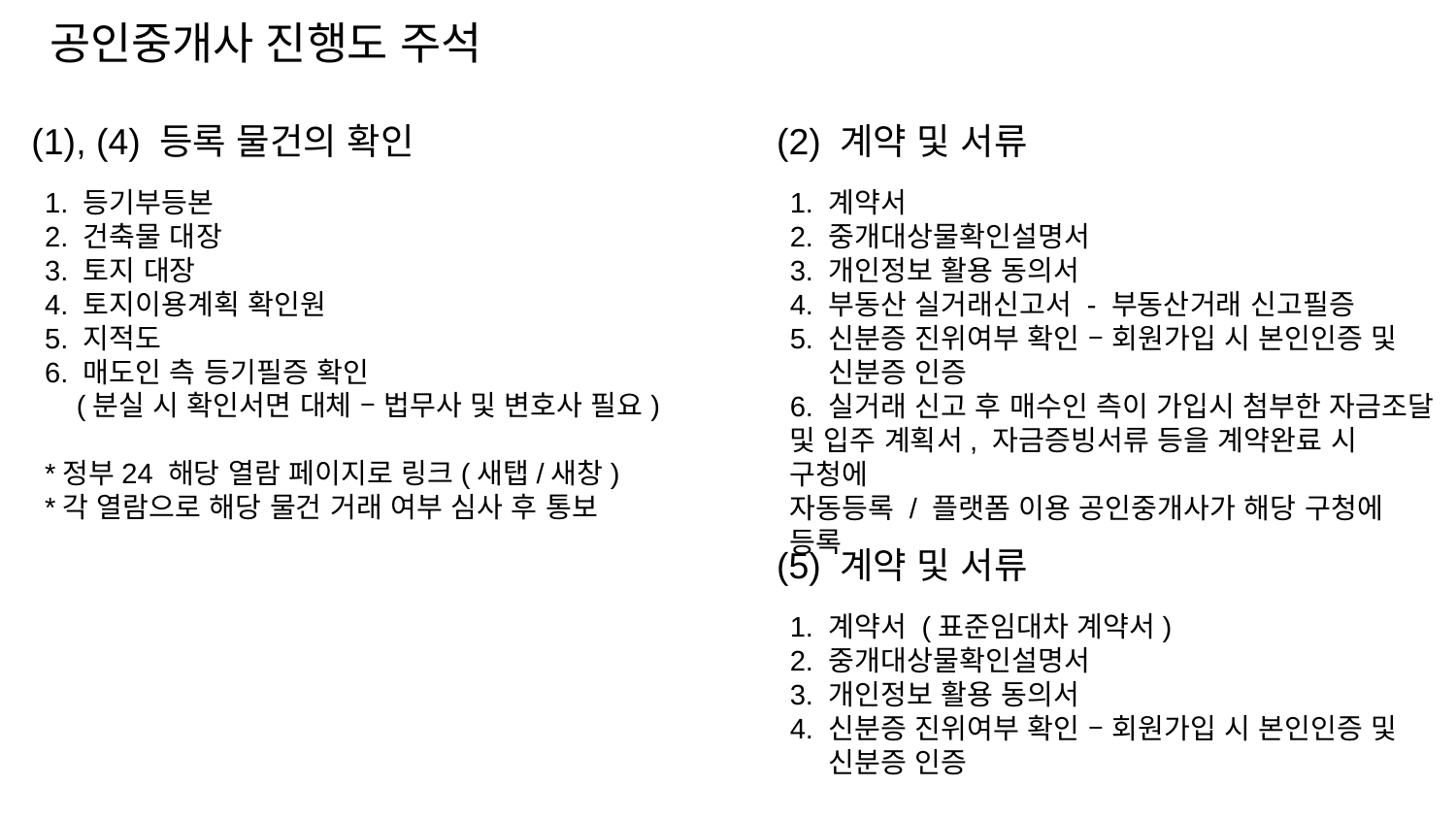

공인중개사 진행도 주석
(1), (4) 등록 물건의 확인
(2) 계약 및 서류
1. 등기부등본
2. 건축물 대장
3. 토지 대장
4. 토지이용계획 확인원
5. 지적도
6. 매도인 측 등기필증 확인
    (분실 시 확인서면 대체 – 법무사 및 변호사 필요)

*정부24 해당 열람 페이지로 링크(새탭/새창)
*각 열람으로 해당 물건 거래 여부 심사 후 통보
1. 계약서
2. 중개대상물확인설명서
3. 개인정보 활용 동의서
4. 부동산 실거래신고서 - 부동산거래 신고필증
5. 신분증 진위여부 확인 – 회원가입 시 본인인증 및
    신분증 인증
6. 실거래 신고 후 매수인 측이 가입시 첨부한 자금조달 및 입주 계획서, 자금증빙서류 등을 계약완료 시 구청에
자동등록 / 플랫폼 이용 공인중개사가 해당 구청에 등록
(5) 계약 및 서류
1. 계약서 (표준임대차 계약서)
2. 중개대상물확인설명서
3. 개인정보 활용 동의서
4. 신분증 진위여부 확인 – 회원가입 시 본인인증 및
    신분증 인증